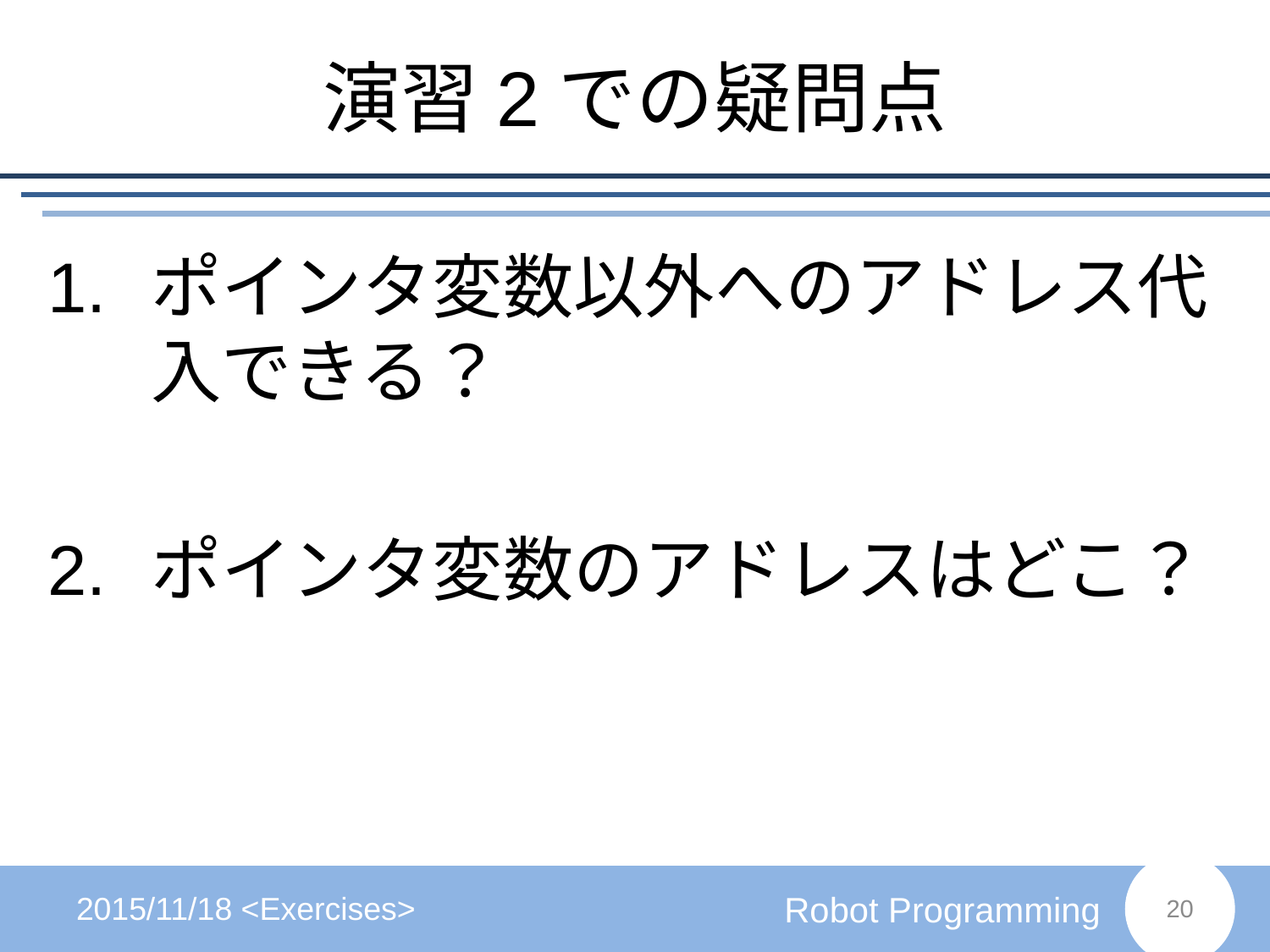

# 演習2での疑問点
ポインタ変数以外へのアドレス代入できる？

ポインタ変数のアドレスはどこ？
2015/11/18 <Exercises>
20